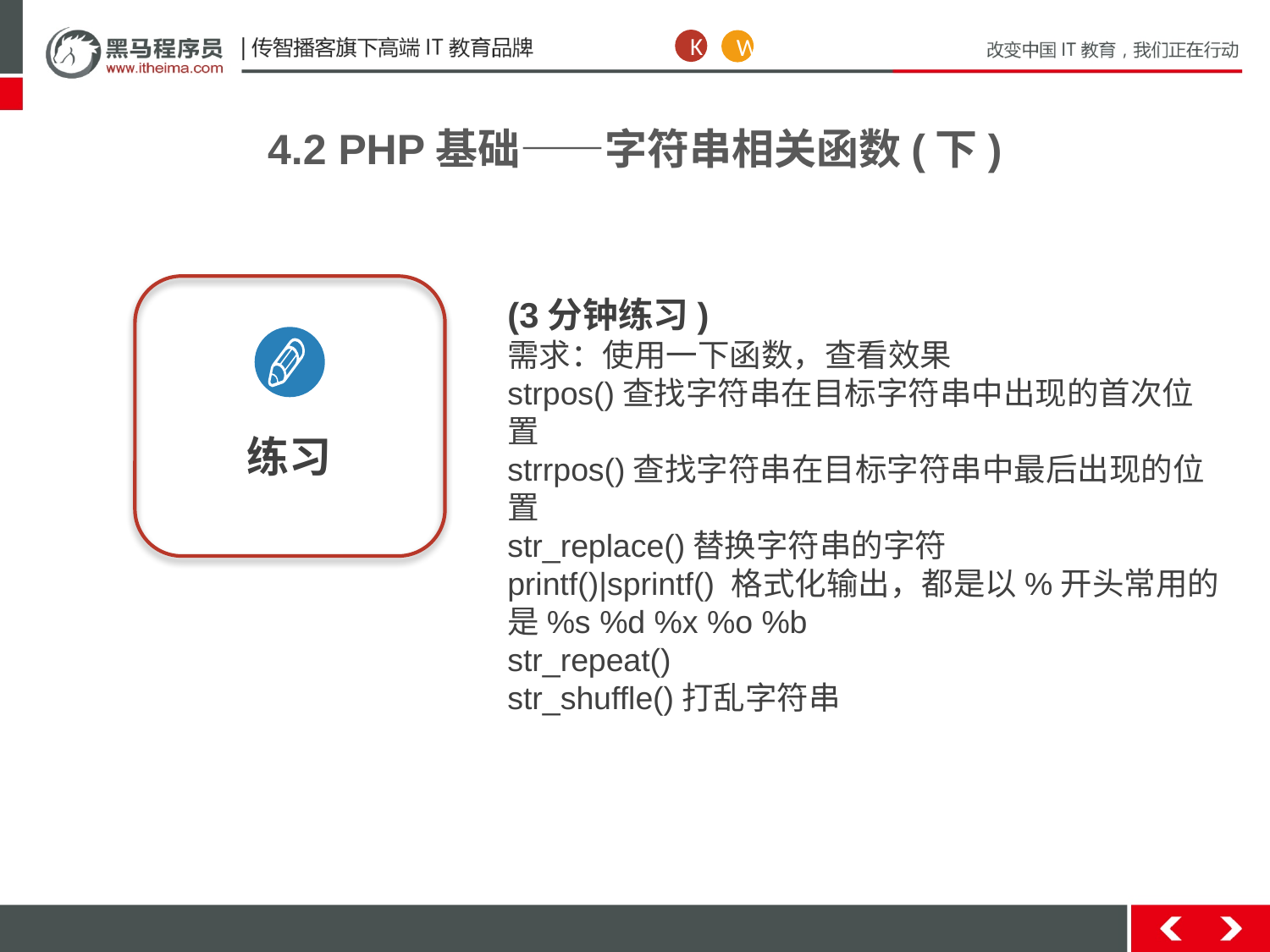

K
W
4.2 PHP基础——字符串相关函数(下)

练习
(3分钟练习)
需求：使用一下函数，查看效果
strpos()查找字符串在目标字符串中出现的首次位置
strrpos()查找字符串在目标字符串中最后出现的位置
str_replace()替换字符串的字符
printf()|sprintf() 格式化输出，都是以%开头常用的是%s %d %x %o %b
str_repeat()
str_shuffle()打乱字符串